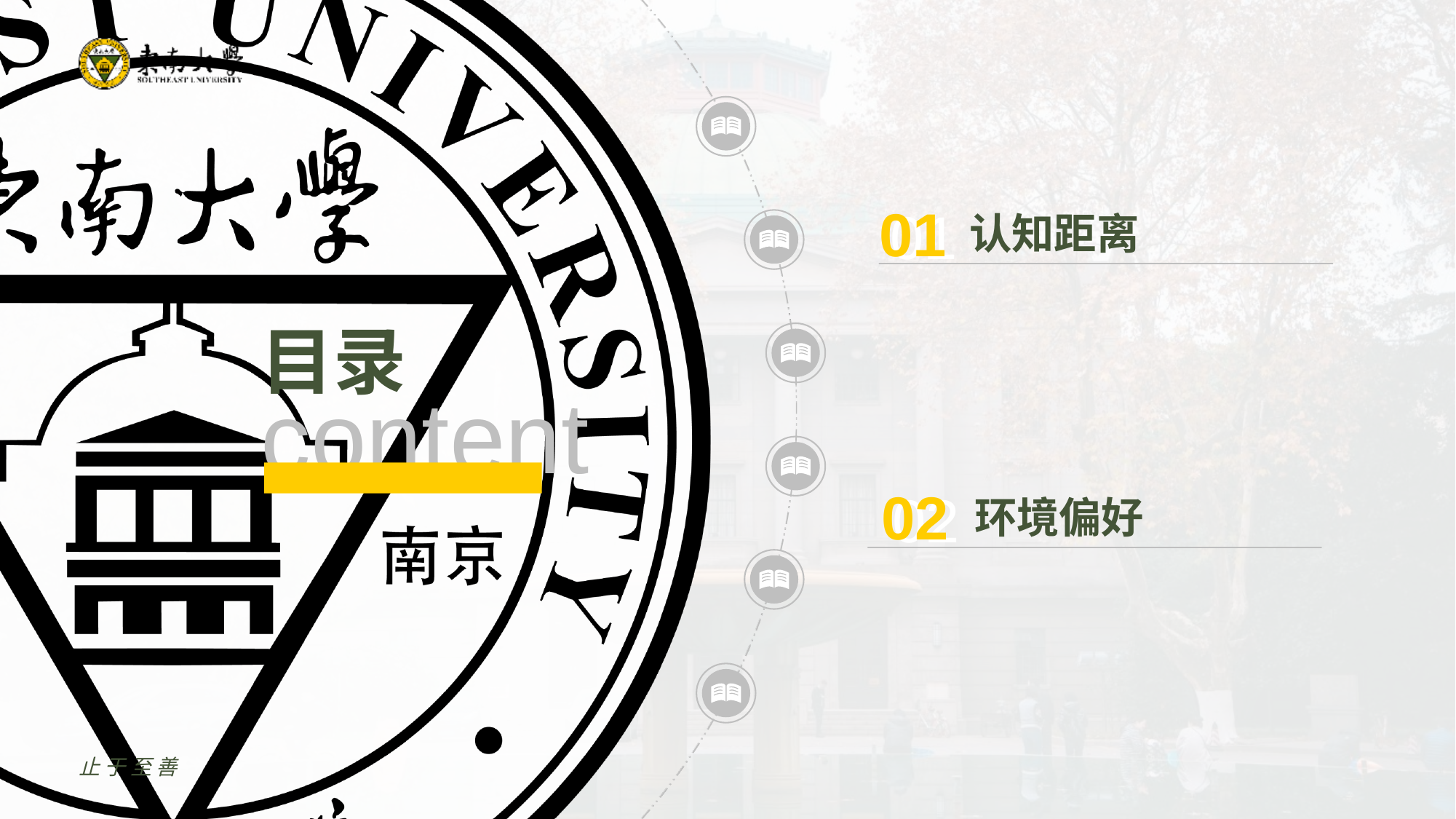

01
01
认知距离

02
02
环境偏好

止于至善